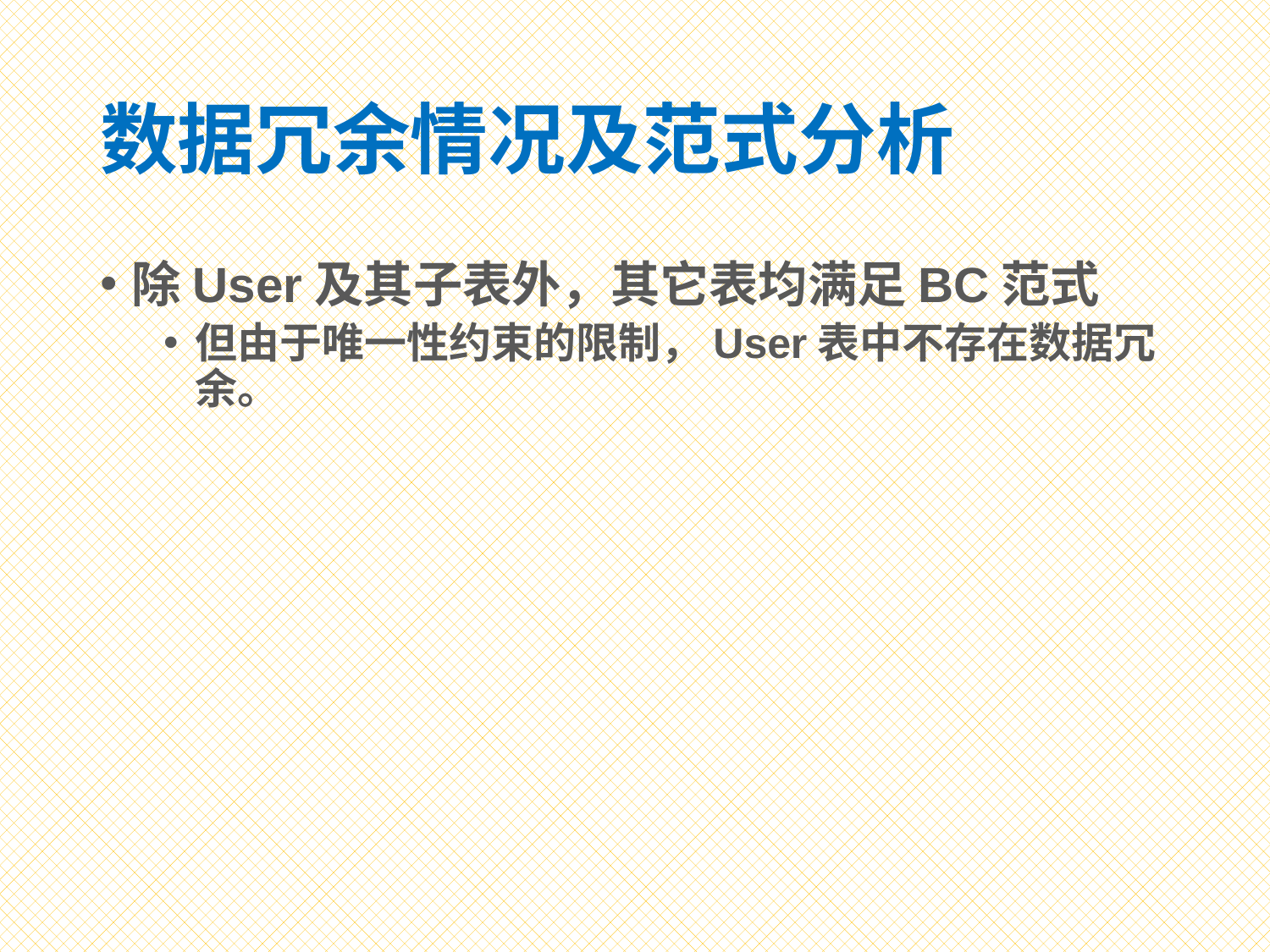

# 数据冗余情况及范式分析
除User及其子表外，其它表均满足BC范式
但由于唯一性约束的限制，User表中不存在数据冗余。